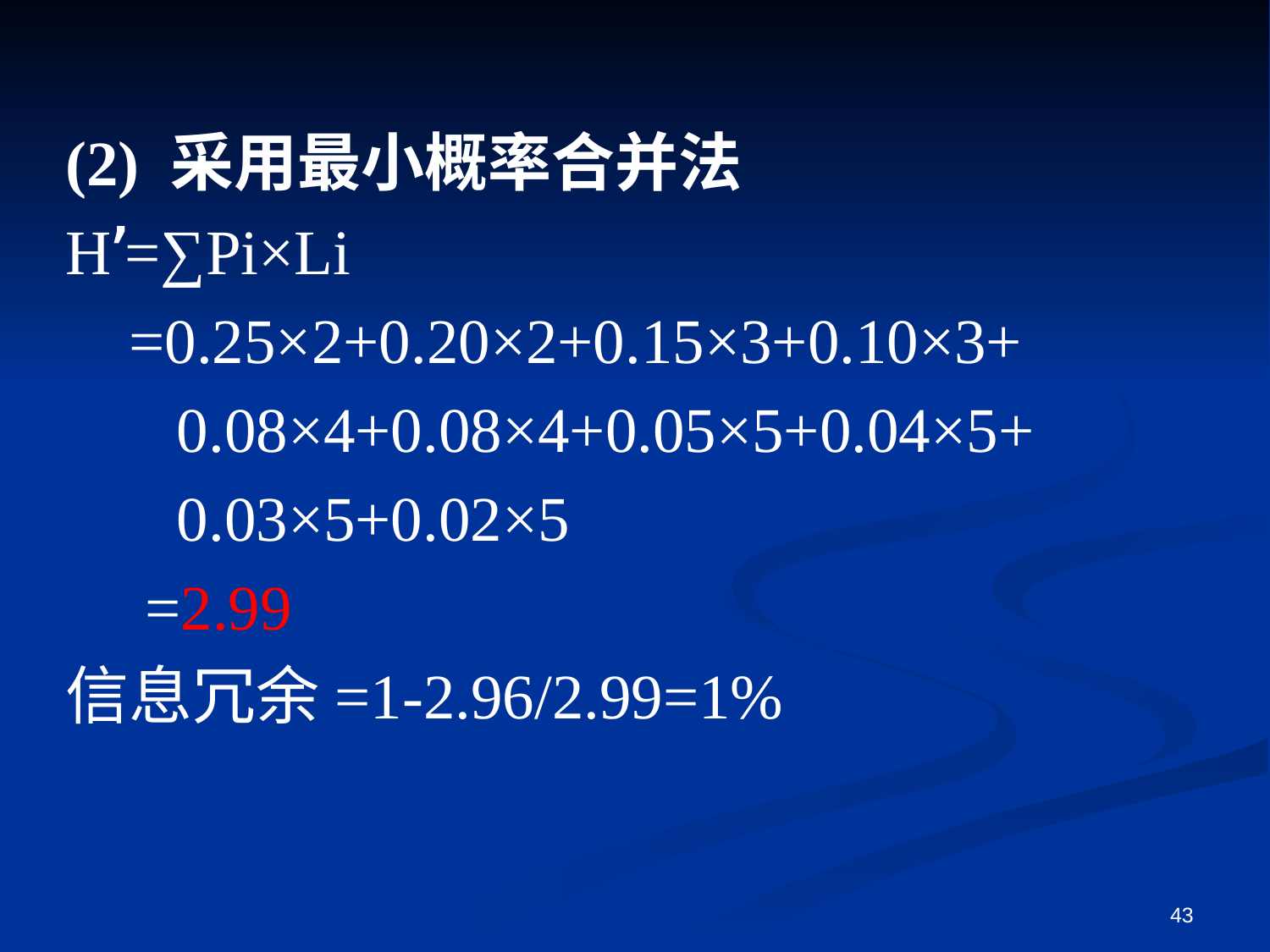

(2) 采用最小概率合并法
H’=∑Pi×Li
    =0.25×2+0.20×2+0.15×3+0.10×3+
       0.08×4+0.08×4+0.05×5+0.04×5+
       0.03×5+0.02×5
     =2.99
信息冗余=1-2.96/2.99=1%
43